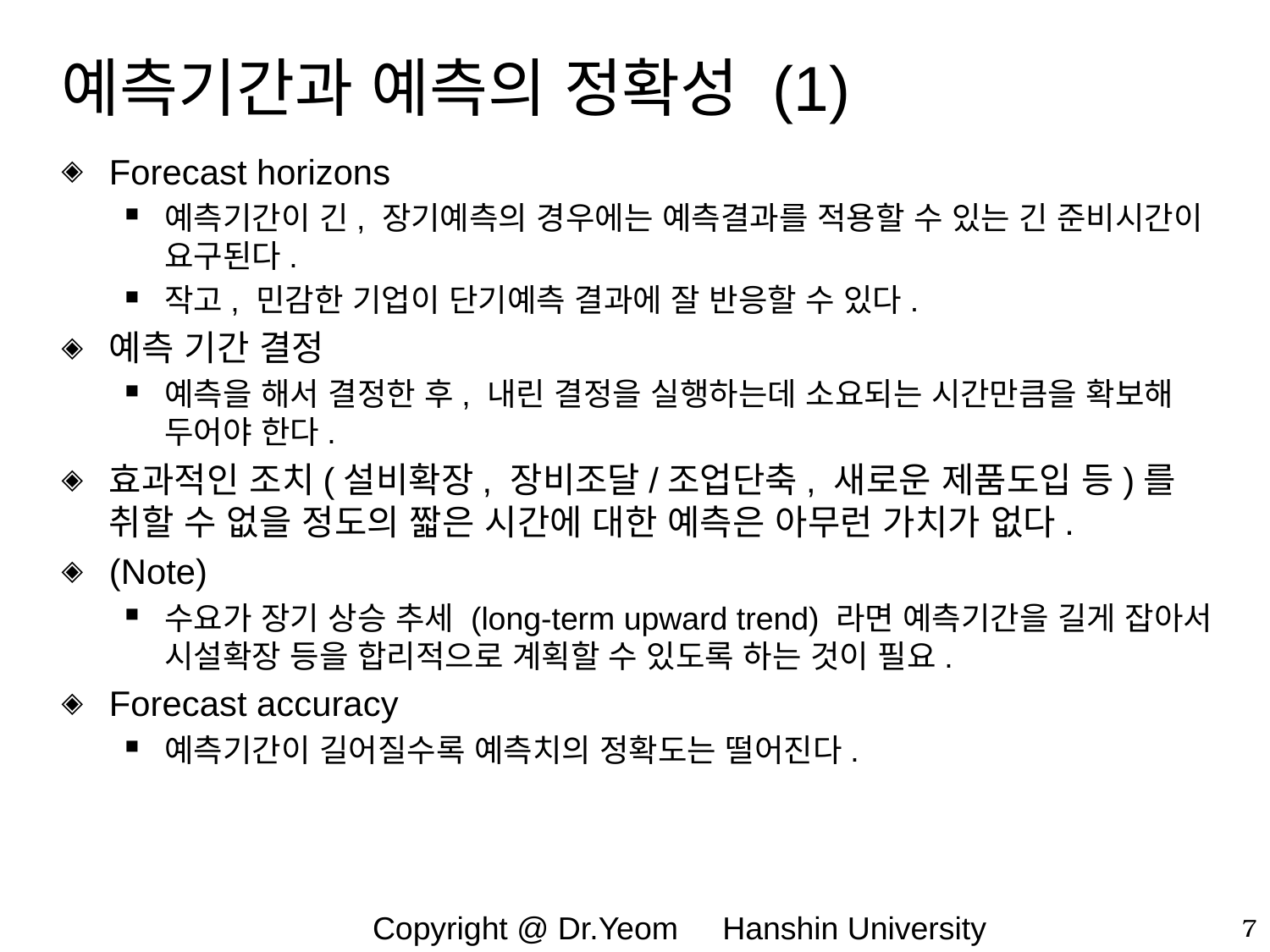

# 예측기간과 예측의 정확성 (1)
Forecast horizons
예측기간이 긴, 장기예측의 경우에는 예측결과를 적용할 수 있는 긴 준비시간이 요구된다.
작고, 민감한 기업이 단기예측 결과에 잘 반응할 수 있다.
예측 기간 결정
예측을 해서 결정한 후, 내린 결정을 실행하는데 소요되는 시간만큼을 확보해 두어야 한다.
효과적인 조치(설비확장, 장비조달/조업단축, 새로운 제품도입 등)를 취할 수 없을 정도의 짧은 시간에 대한 예측은 아무런 가치가 없다.
(Note)
수요가 장기 상승 추세 (long-term upward trend) 라면 예측기간을 길게 잡아서 시설확장 등을 합리적으로 계획할 수 있도록 하는 것이 필요.
Forecast accuracy
예측기간이 길어질수록 예측치의 정확도는 떨어진다.

7